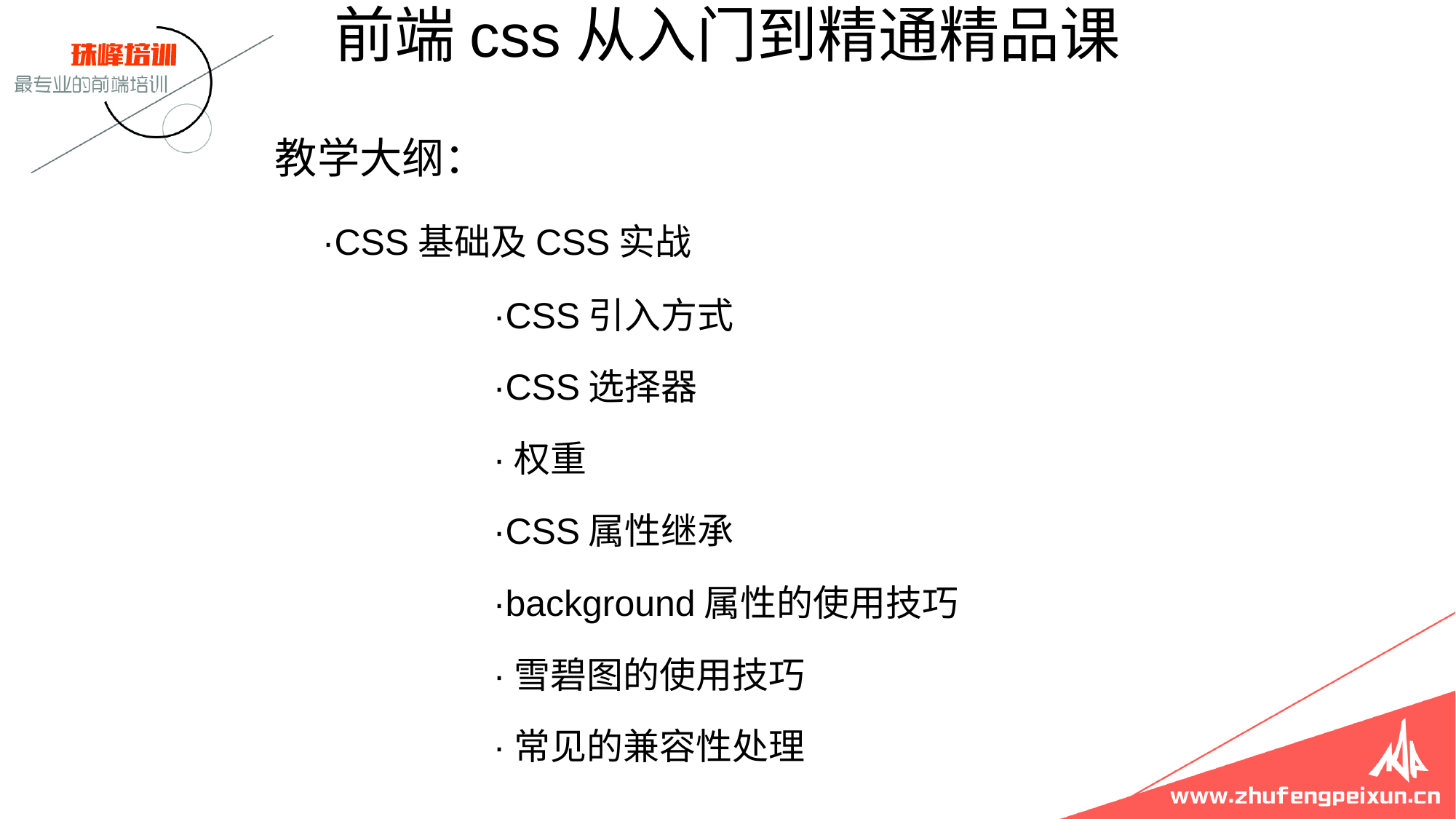

# 前端css从入门到精通精品课
教学大纲：
    ·CSS基础及CSS实战
		·CSS引入方式
		·CSS选择器
		·权重
		·CSS属性继承
		·background属性的使用技巧
		·雪碧图的使用技巧
		·常见的兼容性处理